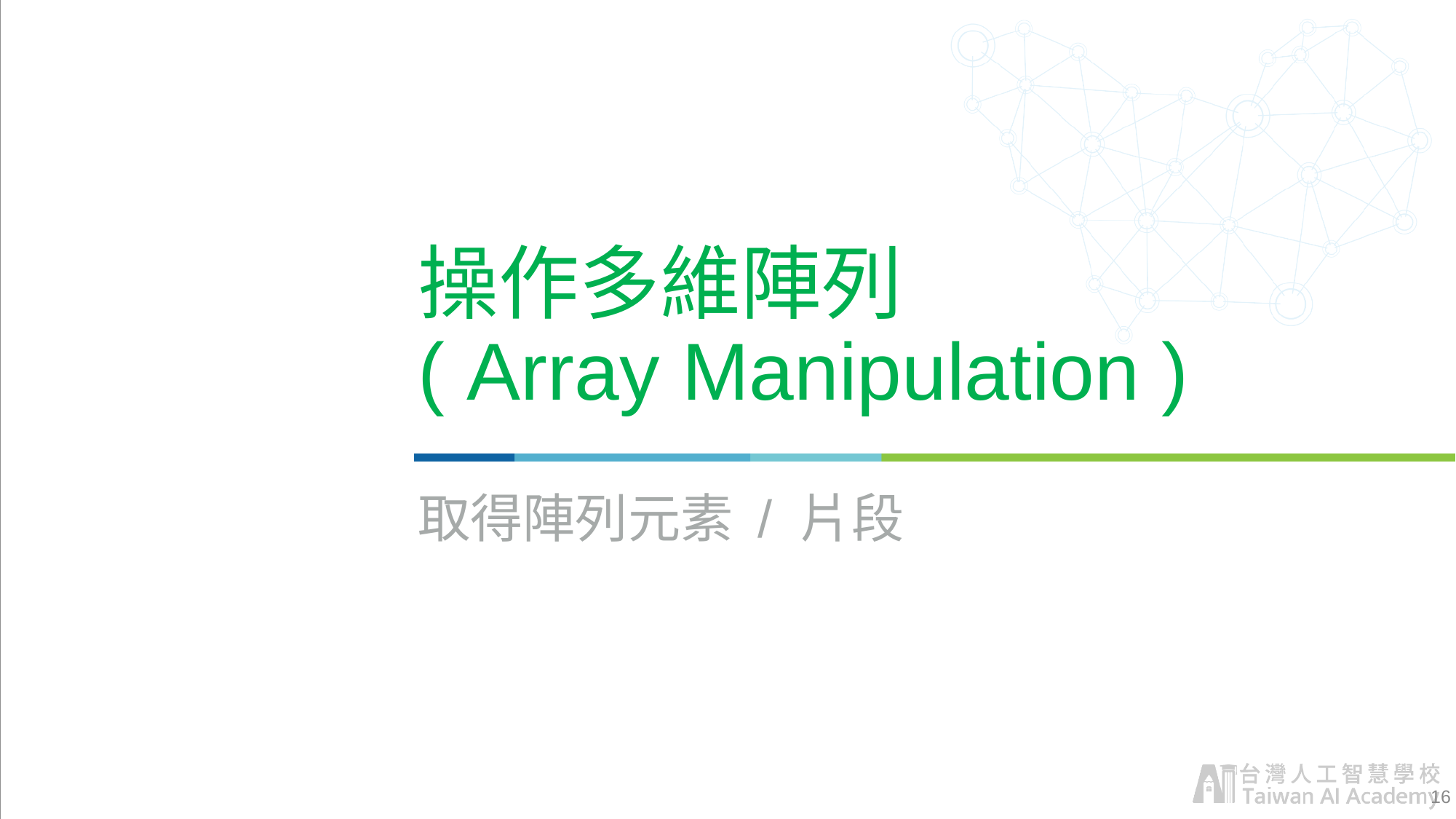

# 操作多維陣列 ( Array Manipulation )
取得陣列元素 / 片段
16